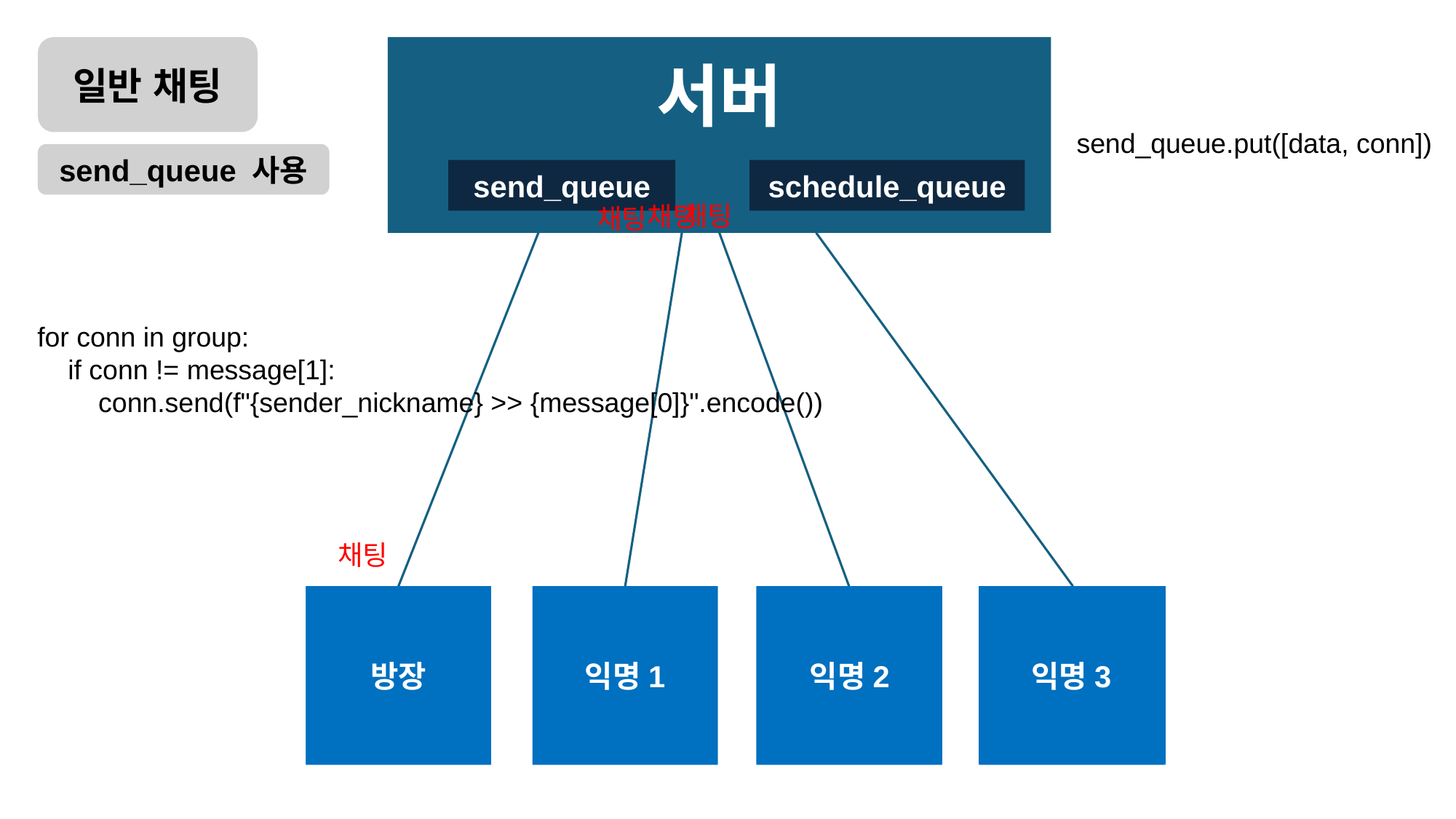

일반 채팅
서버

send_queue.put([data, conn])
send_queue 사용
send_queue
schedule_queue
채팅
채팅
채팅
for conn in group:
    if conn != message[1]:
        conn.send(f"{sender_nickname} >> {message[0]}".encode())
채팅
방장
클라이언트
1
익명1
클라이언트
2
클라이언트
3
익명2
익명3
클라이언트
4